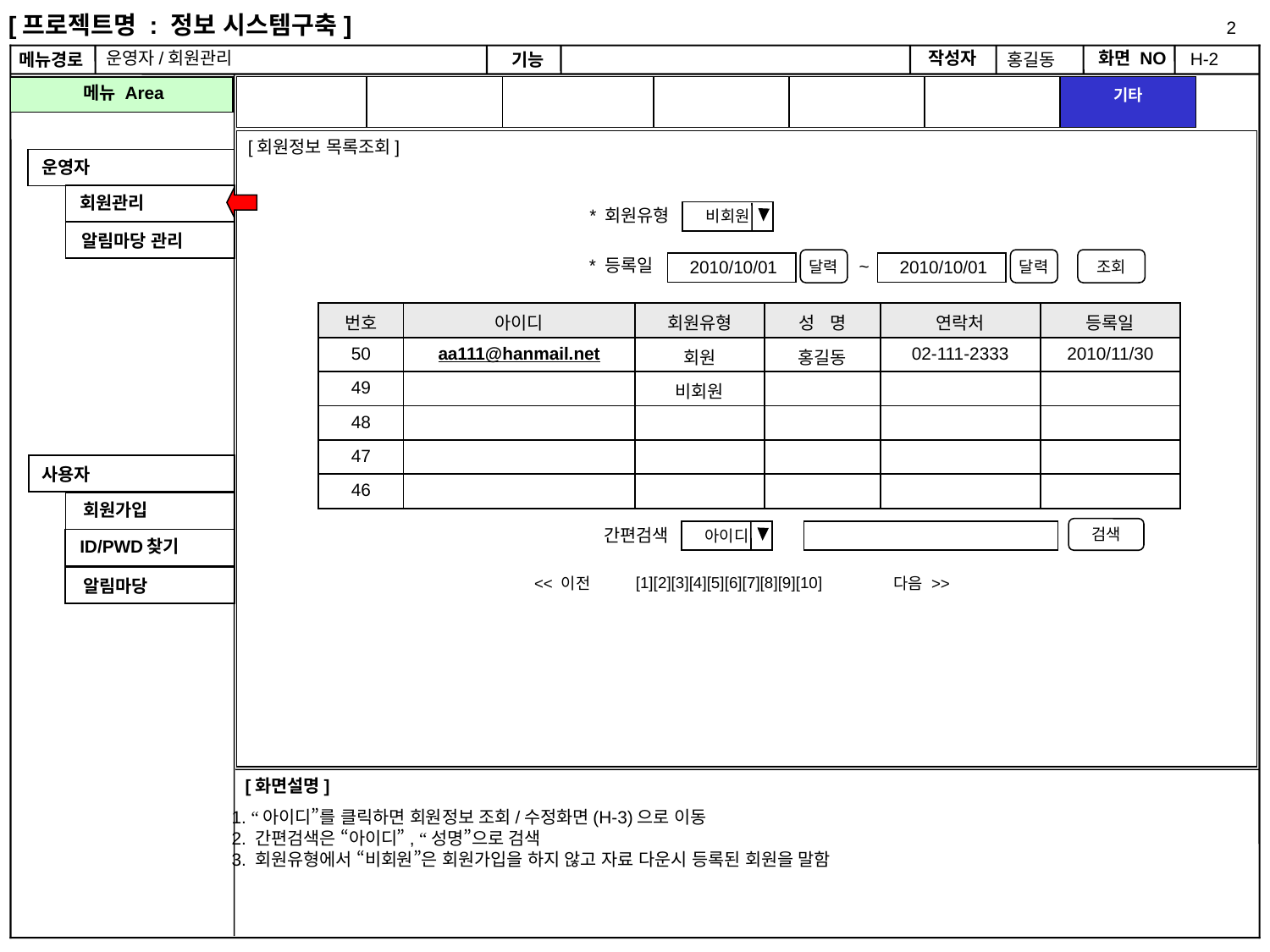

2
운영자/회원관리
H-2
[회원정보 목록조회]

* 회원유형
비회원

* 등록일
~
달력
달력
조회
2010/10/01
2010/10/01

| 번호 | 아이디 | 회원유형 | 성 명 | 연락처 | 등록일 |
| --- | --- | --- | --- | --- | --- |
| 50 | aa111@hanmail.net | 회원 | 홍길동 | 02-111-2333 | 2010/11/30 |
| 49 |  | 비회원 |  |  |  |
| 48 |  |  |  |  |  |
| 47 |  |  |  |  |  |
| 46 |  |  |  |  |  |
간편검색
검색
아이디

[1][2][3][4][5][6][7][8][9][10]
<< 이전
다음 >>
1. “아이디”를 클릭하면 회원정보 조회/수정화면(H-3)으로 이동
2. 간편검색은 “아이디”, “성명”으로 검색
3. 회원유형에서 “비회원”은 회원가입을 하지 않고 자료 다운시 등록된 회원을 말함